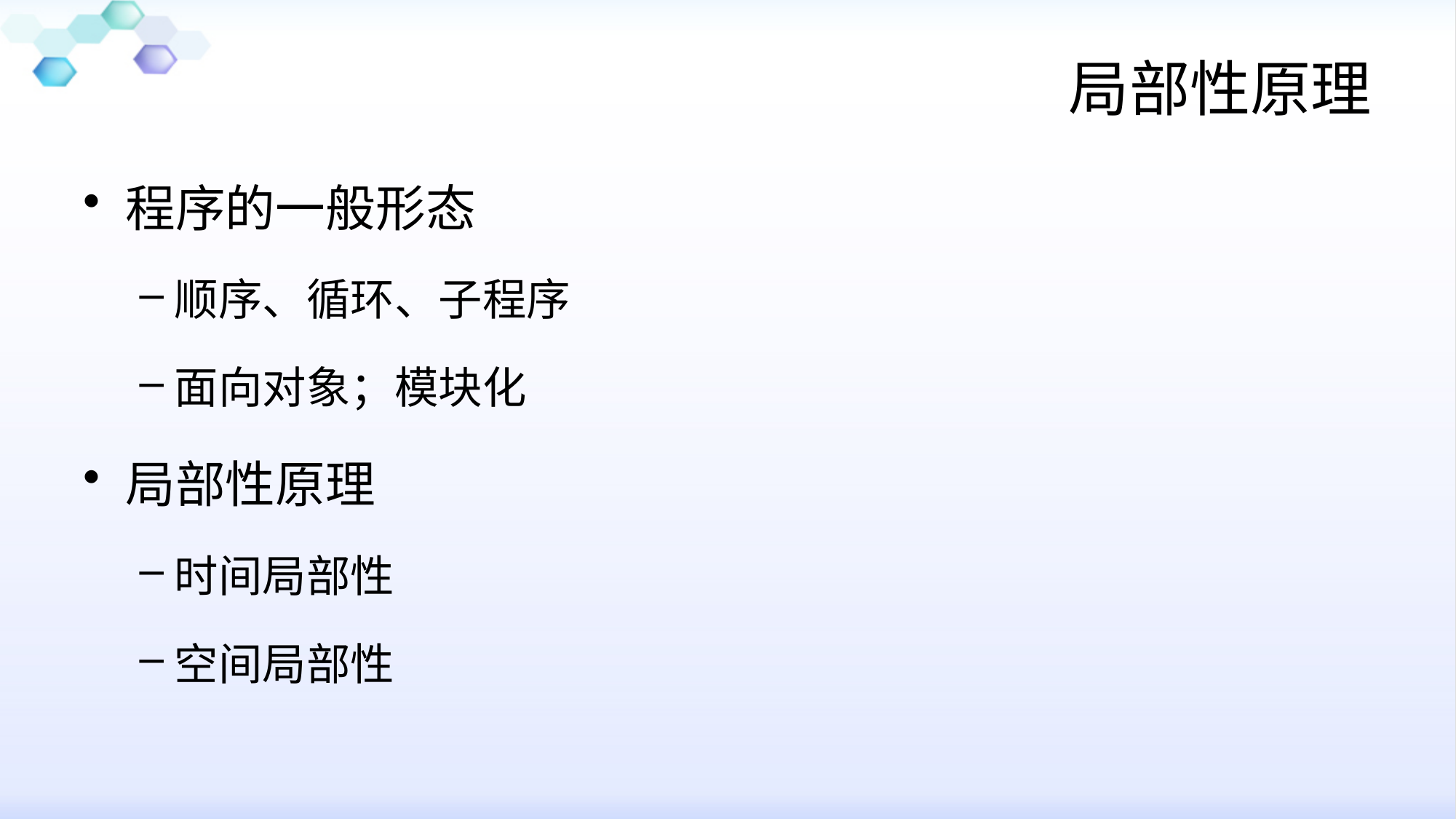

# 局部性原理
程序的一般形态
顺序、循环、子程序
面向对象；模块化
局部性原理
时间局部性
空间局部性